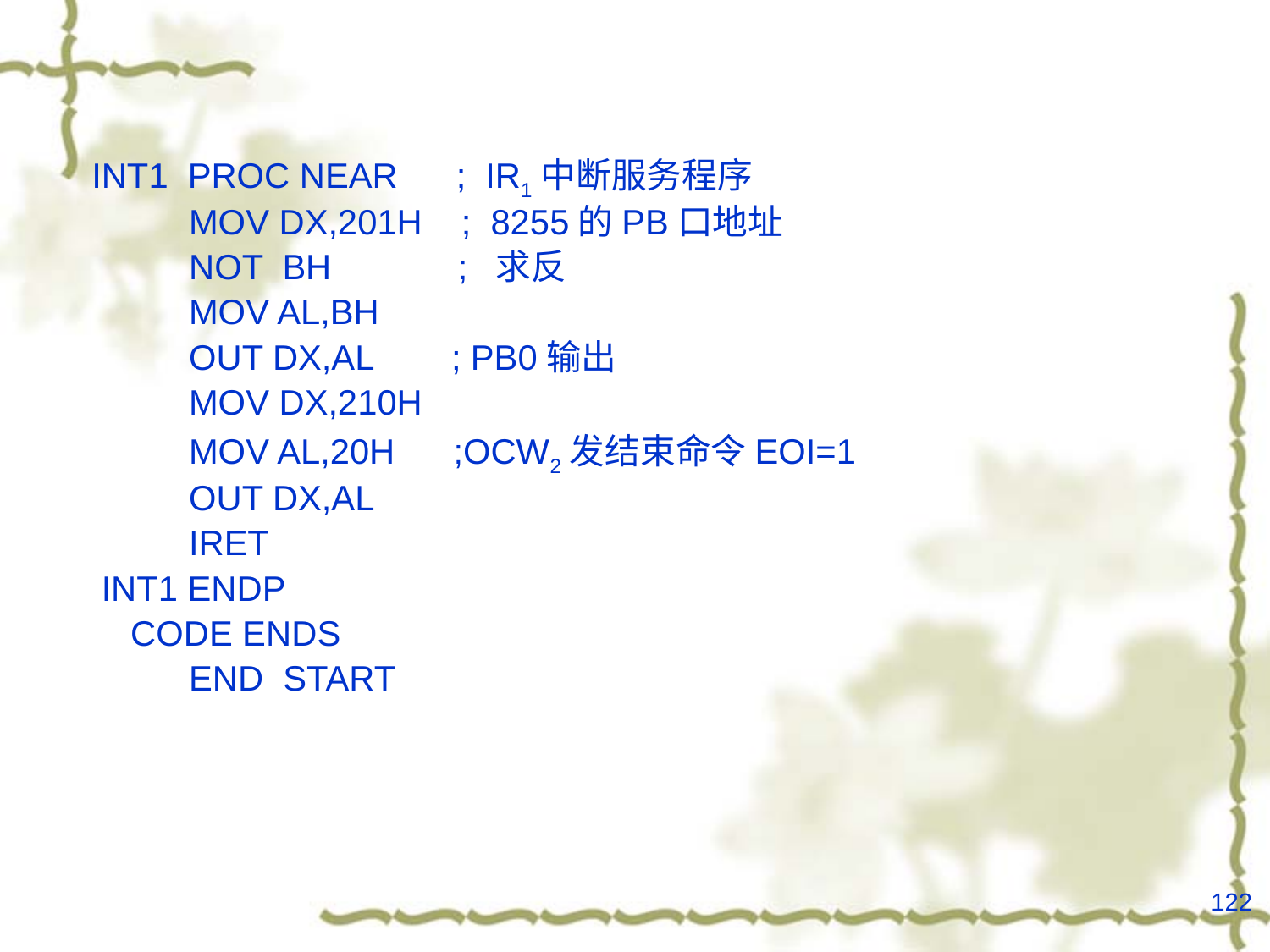

INT1  PROC NEAR      ;  IR1中断服务程序
          MOV DX,201H    ;  8255的PB口地址
          NOT  BH             ;  求反
          MOV AL,BH
          OUT DX,AL        ; PB0输出
          MOV DX,210H
          MOV AL,20H      ;OCW2发结束命令EOI=1
          OUT DX,AL
          IRET
 INT1 ENDP
    CODE ENDS
          END  START

122